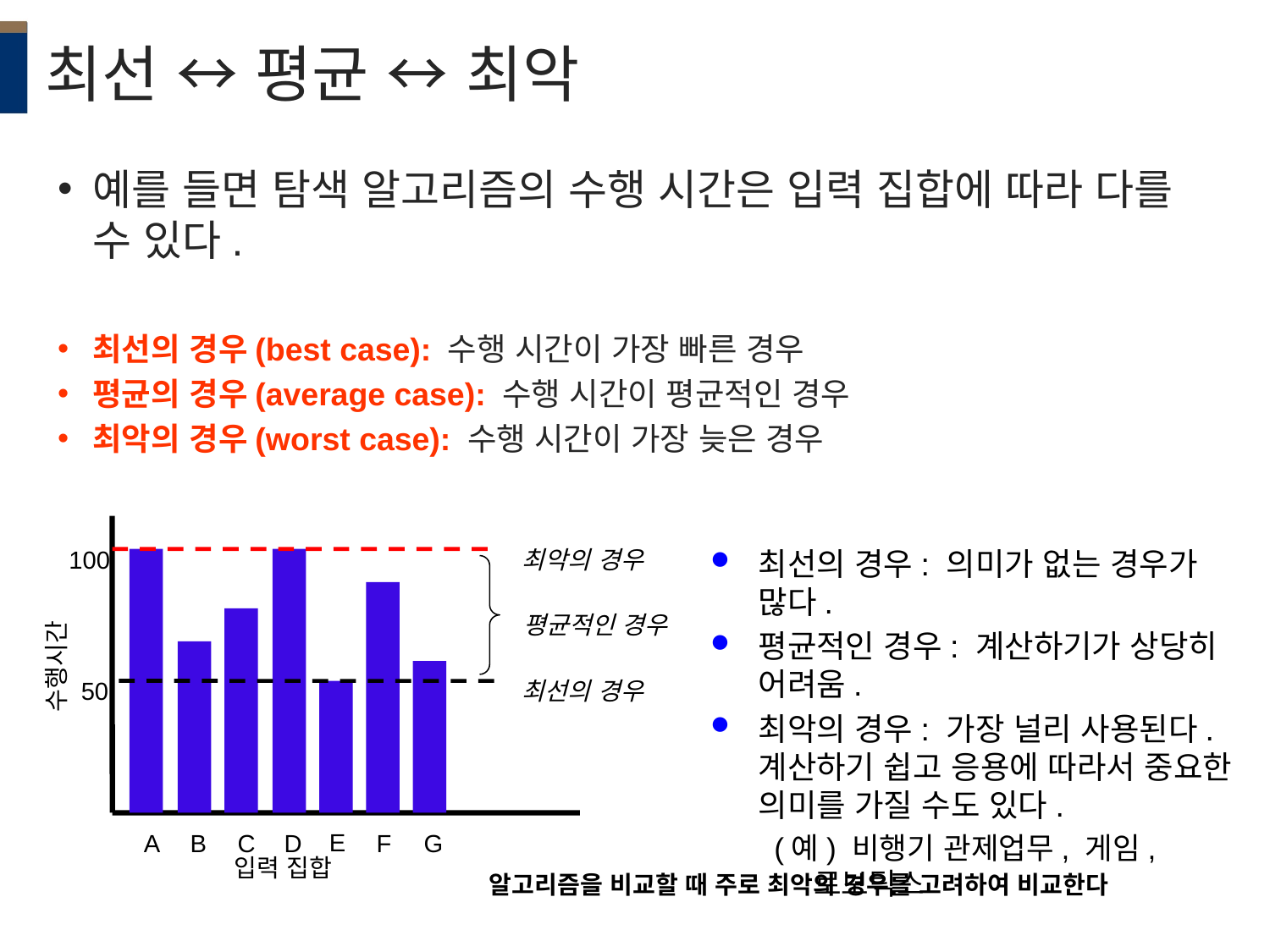

# 최선 ↔ 평균 ↔ 최악
예를 들면 탐색 알고리즘의 수행 시간은 입력 집합에 따라 다를 수 있다.

최선의 경우(best case): 수행 시간이 가장 빠른 경우
평균의 경우(average case): 수행 시간이 평균적인 경우
최악의 경우(worst case): 수행 시간이 가장 늦은 경우

100
최악의 경우

평균적인 경우

수행시간

50
최선의 경우

E
B
C
D
F
G
A
입력 집합
최선의 경우: 의미가 없는 경우가 많다.
평균적인 경우: 계산하기가 상당히 어려움.
최악의 경우: 가장 널리 사용된다. 계산하기 쉽고 응용에 따라서 중요한 의미를 가질 수도 있다.
(예) 비행기 관제업무, 게임, 로보틱스
알고리즘을 비교할 때 주로 최악의 경우를 고려하여 비교한다